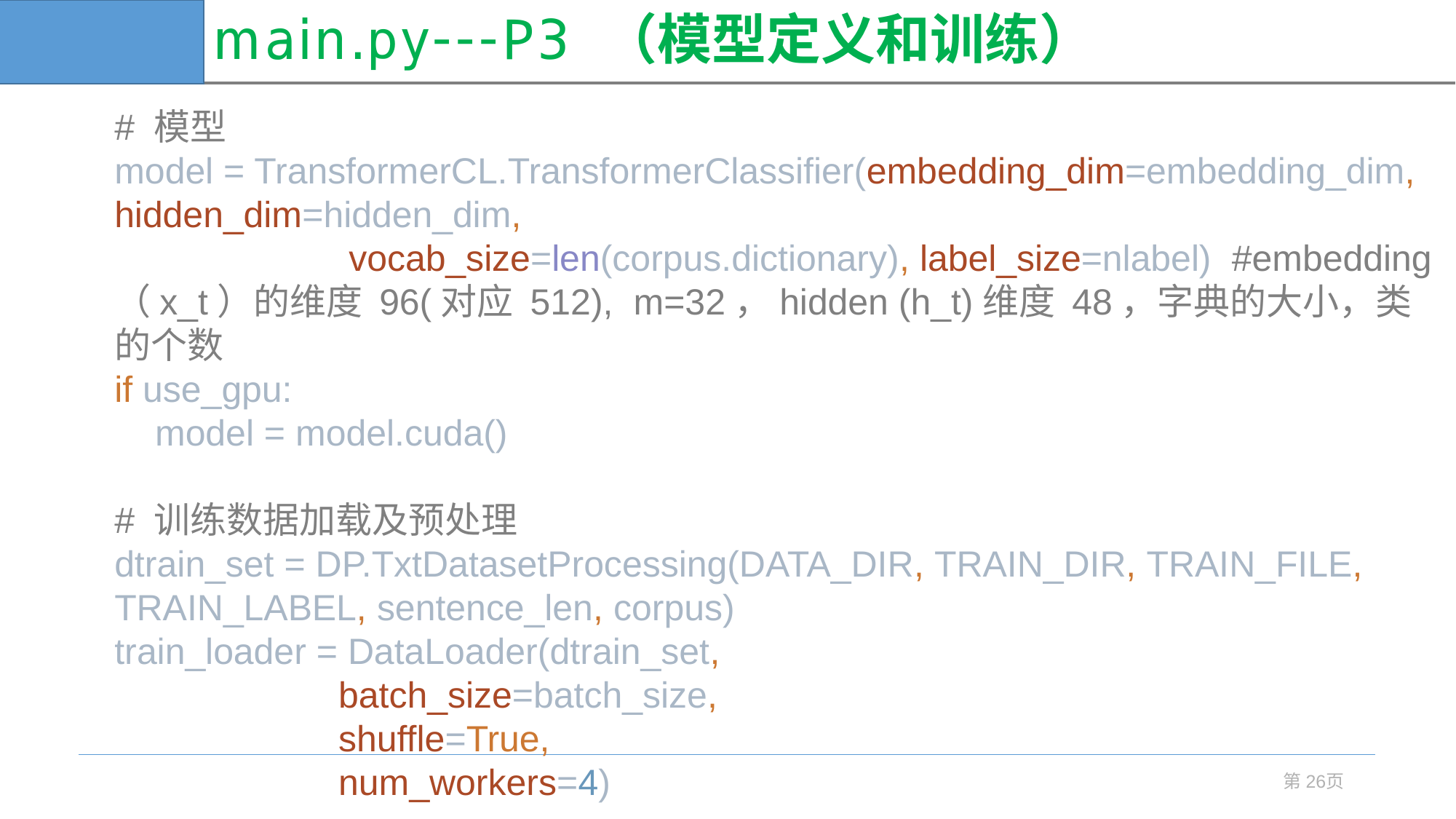

# main.py---P3 （模型定义和训练）
# 模型 model = TransformerCL.TransformerClassifier(embedding_dim=embedding_dim, hidden_dim=hidden_dim, vocab_size=len(corpus.dictionary), label_size=nlabel)  #embedding （x_t）的维度 96(对应 512),  m=32，hidden (h_t)维度 48，字典的大小，类的个数 if use_gpu: model = model.cuda() # 训练数据加载及预处理 dtrain_set = DP.TxtDatasetProcessing(DATA_DIR, TRAIN_DIR, TRAIN_FILE, TRAIN_LABEL, sentence_len, corpus) train_loader = DataLoader(dtrain_set, batch_size=batch_size, shuffle=True, num_workers=4)
第26页